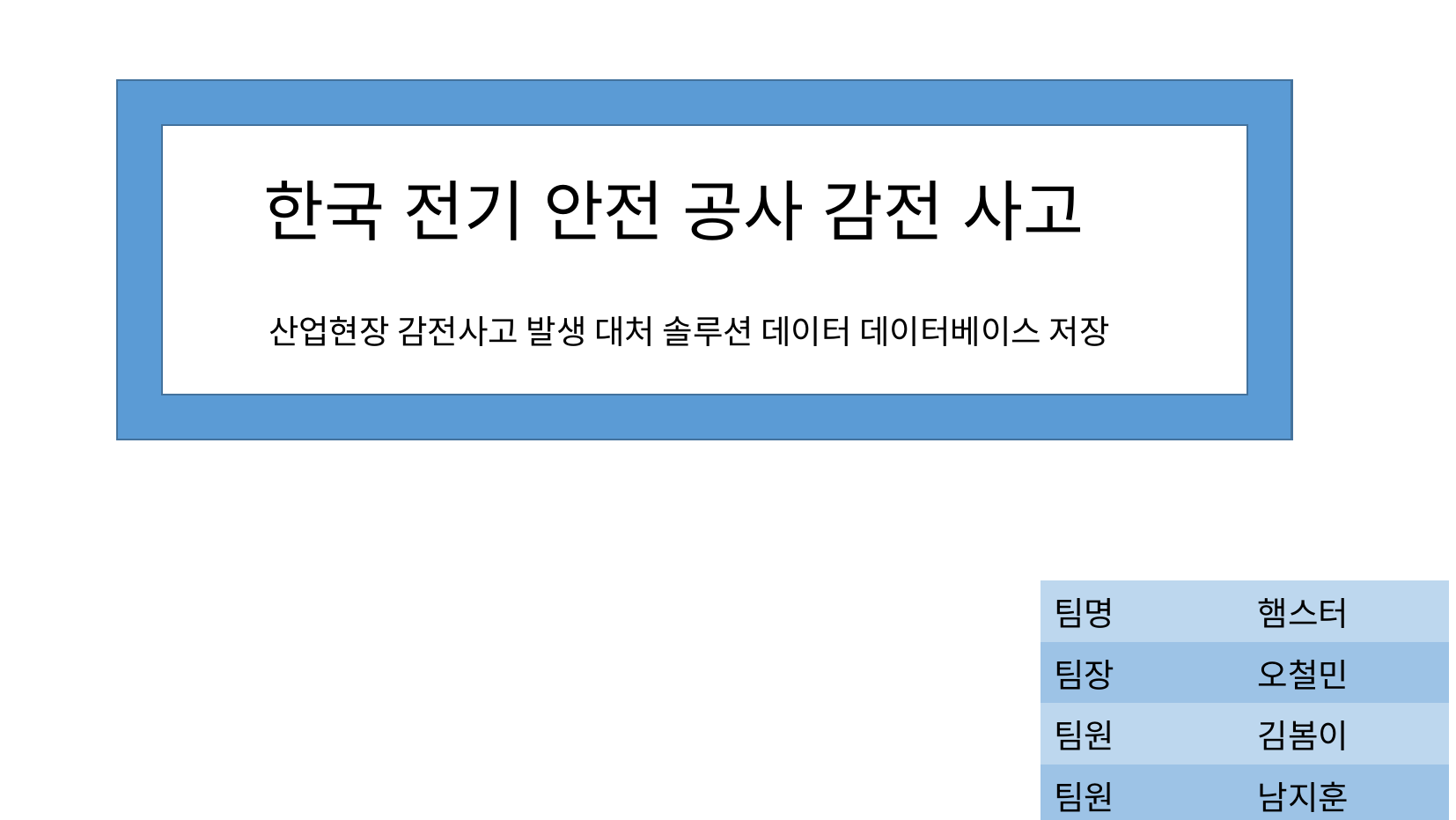

# 한국 전기 안전 공사 감전 사고
산업현장 감전사고 발생 대처 솔루션 데이터 데이터베이스 저장

| 팀명 | 햄스터 |
| --- | --- |
| 팀장 | 오철민 |
| 팀원 | 김봄이 |
| 팀원 | 남지훈 |